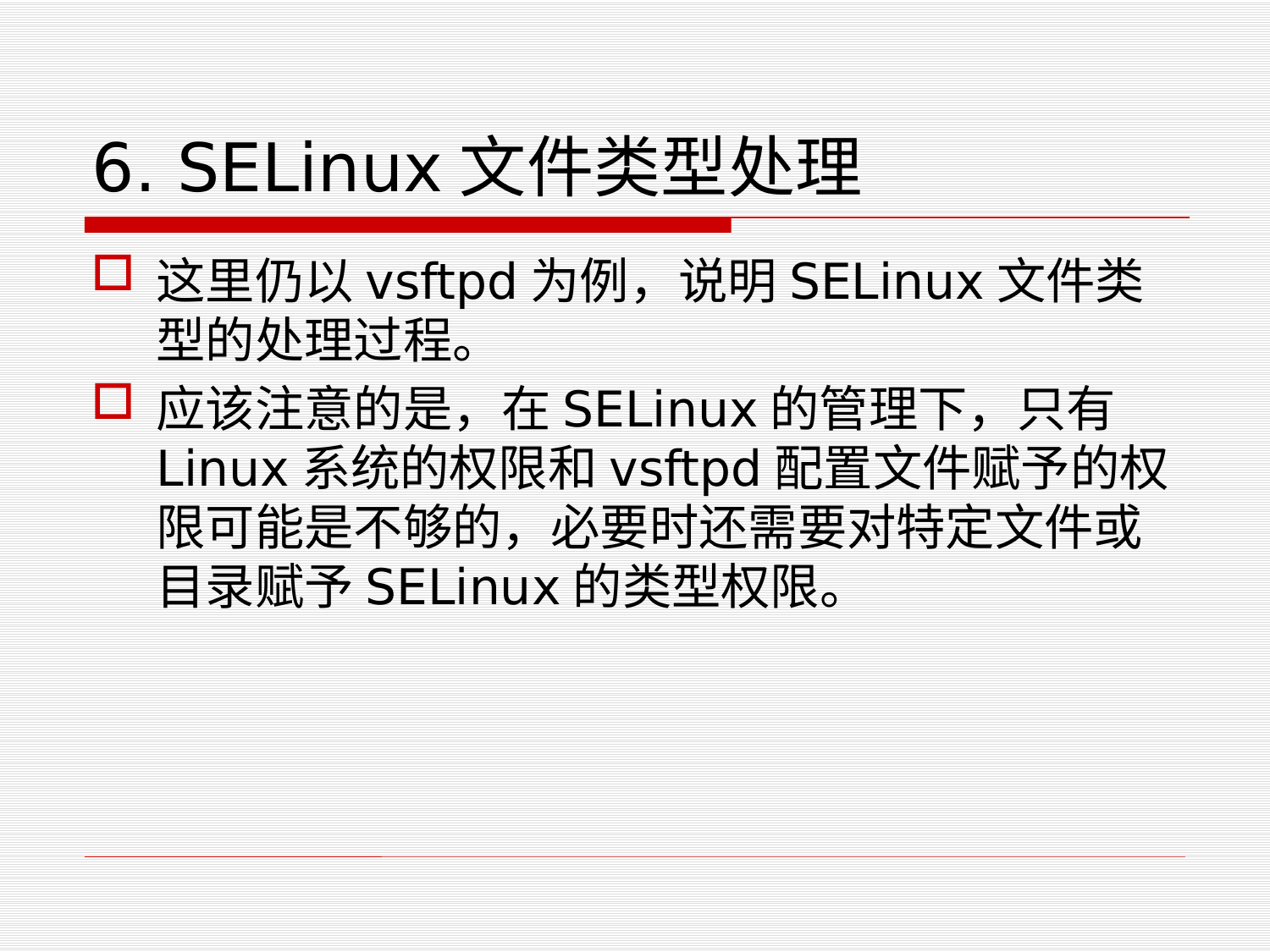

# 6. SELinux文件类型处理
这里仍以vsftpd为例，说明SELinux文件类型的处理过程。
应该注意的是，在SELinux的管理下，只有Linux系统的权限和vsftpd配置文件赋予的权限可能是不够的，必要时还需要对特定文件或目录赋予SELinux的类型权限。